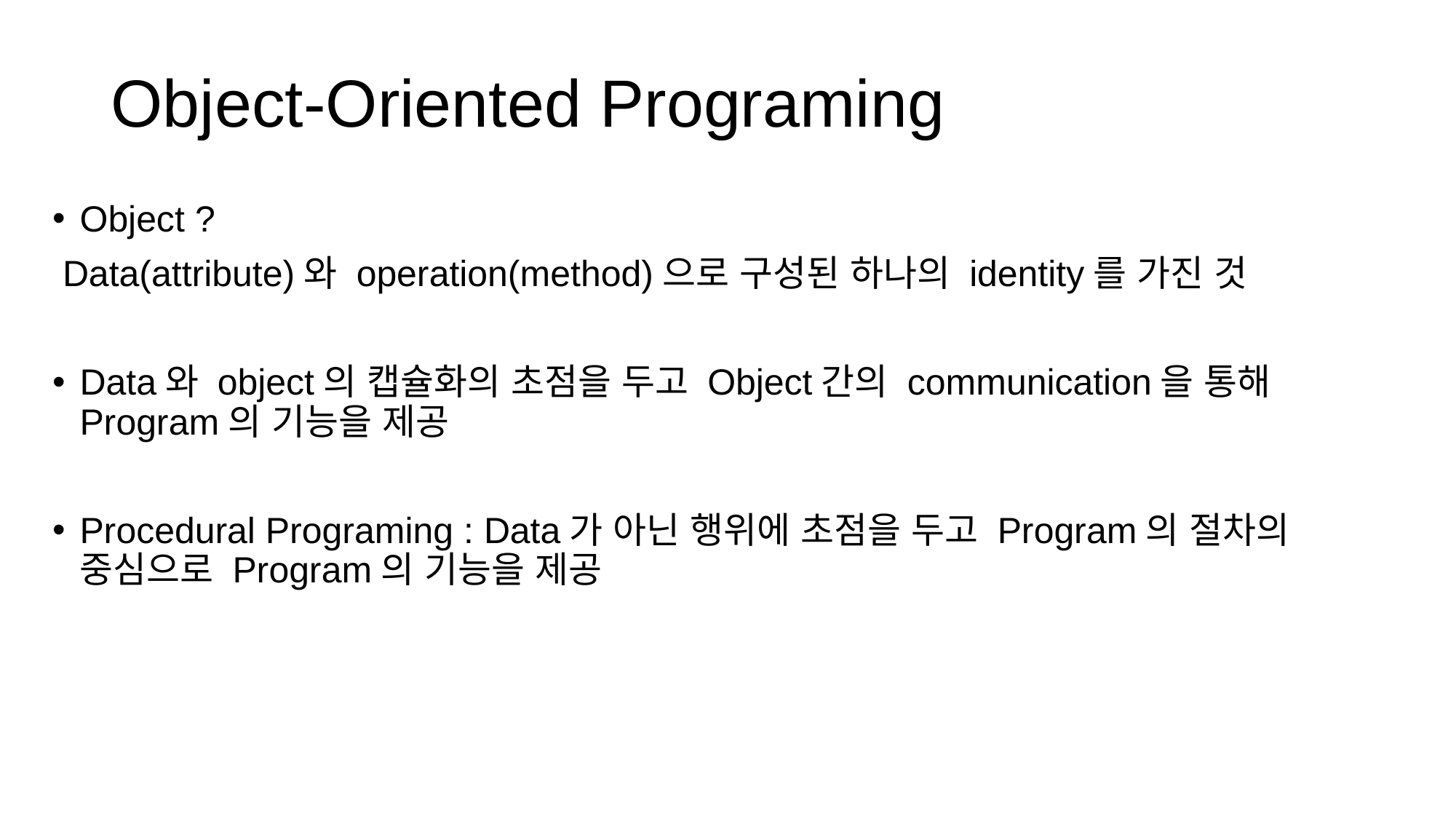

# Object-Oriented Programing
Object ?
 Data(attribute)와 operation(method)으로 구성된 하나의 identity를 가진 것

Data와 object의 캡슐화의 초점을 두고 Object간의 communication을 통해 Program의 기능을 제공

Procedural Programing : Data가 아닌 행위에 초점을 두고 Program의 절차의 중심으로 Program의 기능을 제공